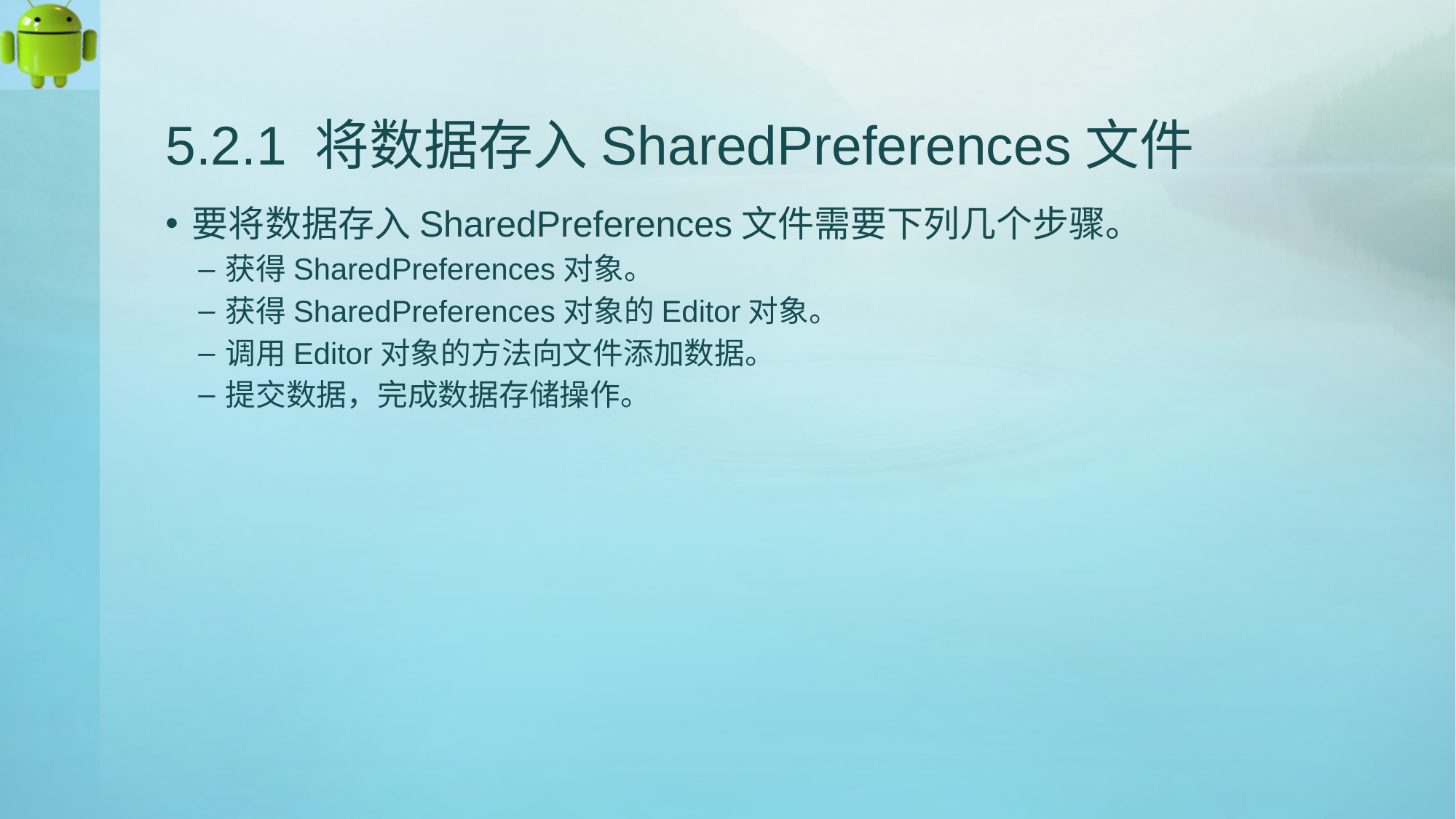

# 5.2.1 将数据存入SharedPreferences文件
要将数据存入SharedPreferences文件需要下列几个步骤。
获得SharedPreferences对象。
获得SharedPreferences对象的Editor对象。
调用Editor对象的方法向文件添加数据。
提交数据，完成数据存储操作。